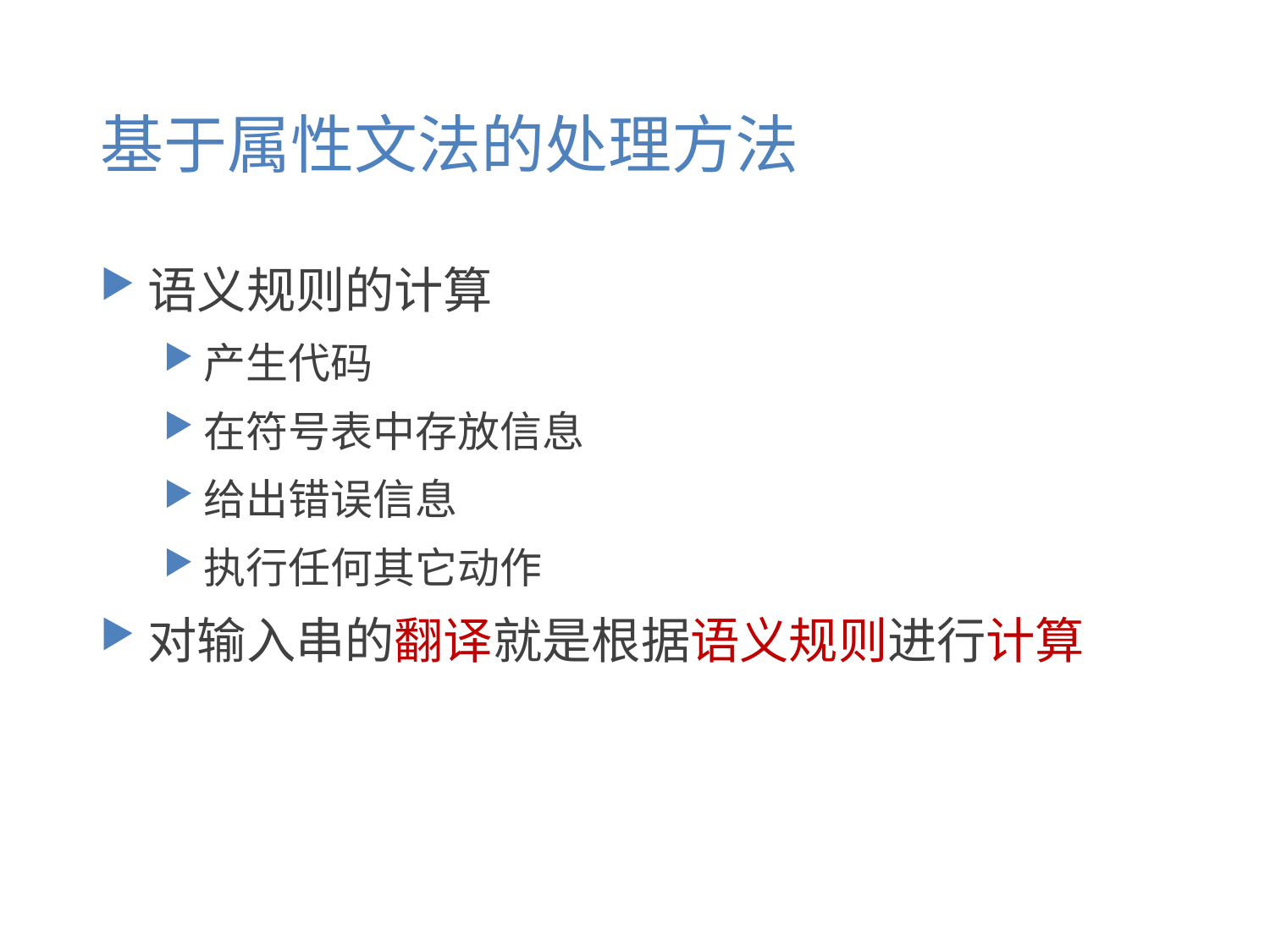

# 基于属性文法的处理方法
语义规则的计算
产生代码
在符号表中存放信息
给出错误信息
执行任何其它动作
对输入串的翻译就是根据语义规则进行计算